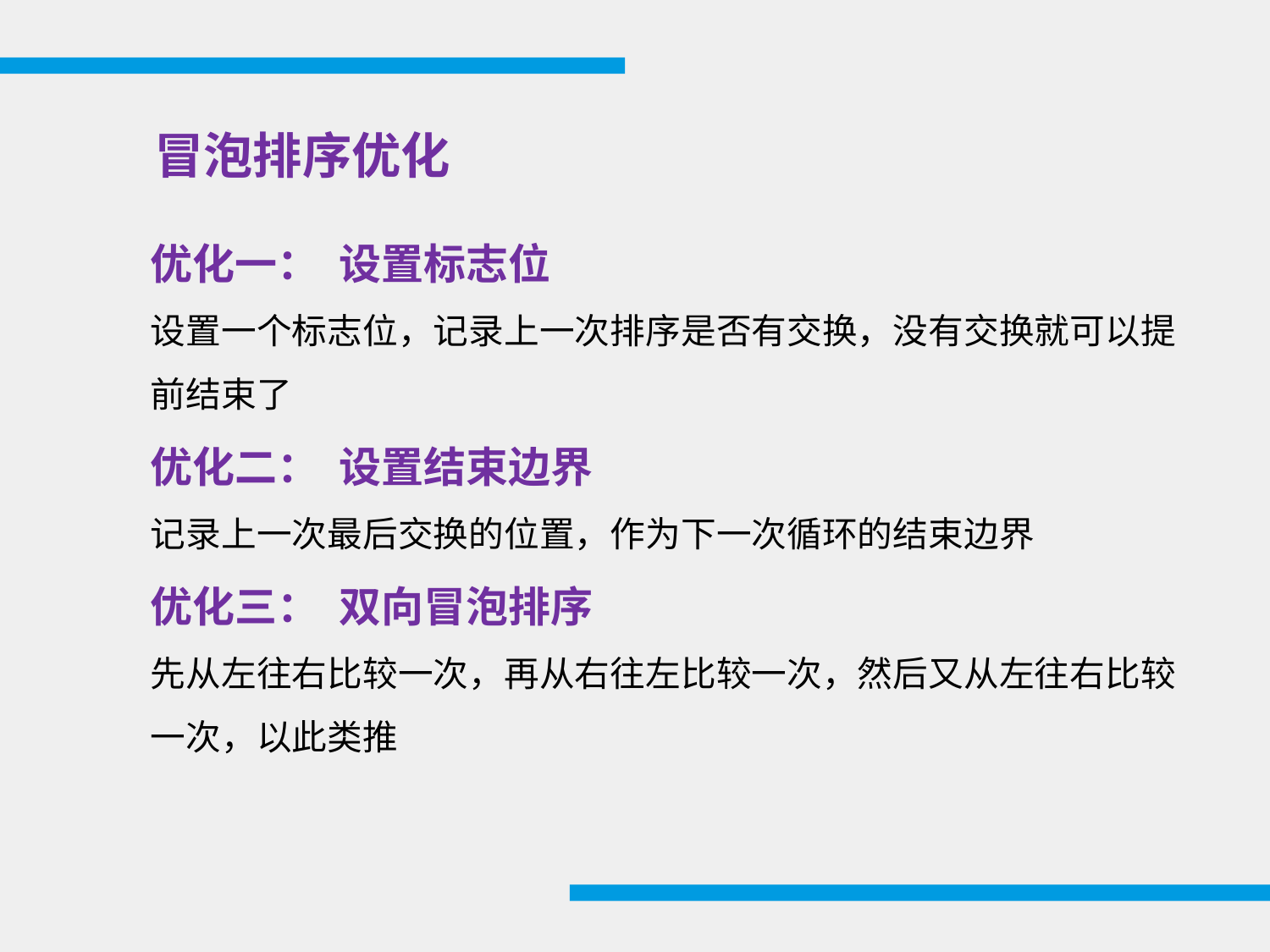

冒泡排序优化
优化一：  设置标志位
设置一个标志位，记录上一次排序是否有交换，没有交换就可以提前结束了
优化二：  设置结束边界
记录上一次最后交换的位置，作为下一次循环的结束边界
优化三：  双向冒泡排序
先从左往右比较一次，再从右往左比较一次，然后又从左往右比较一次，以此类推